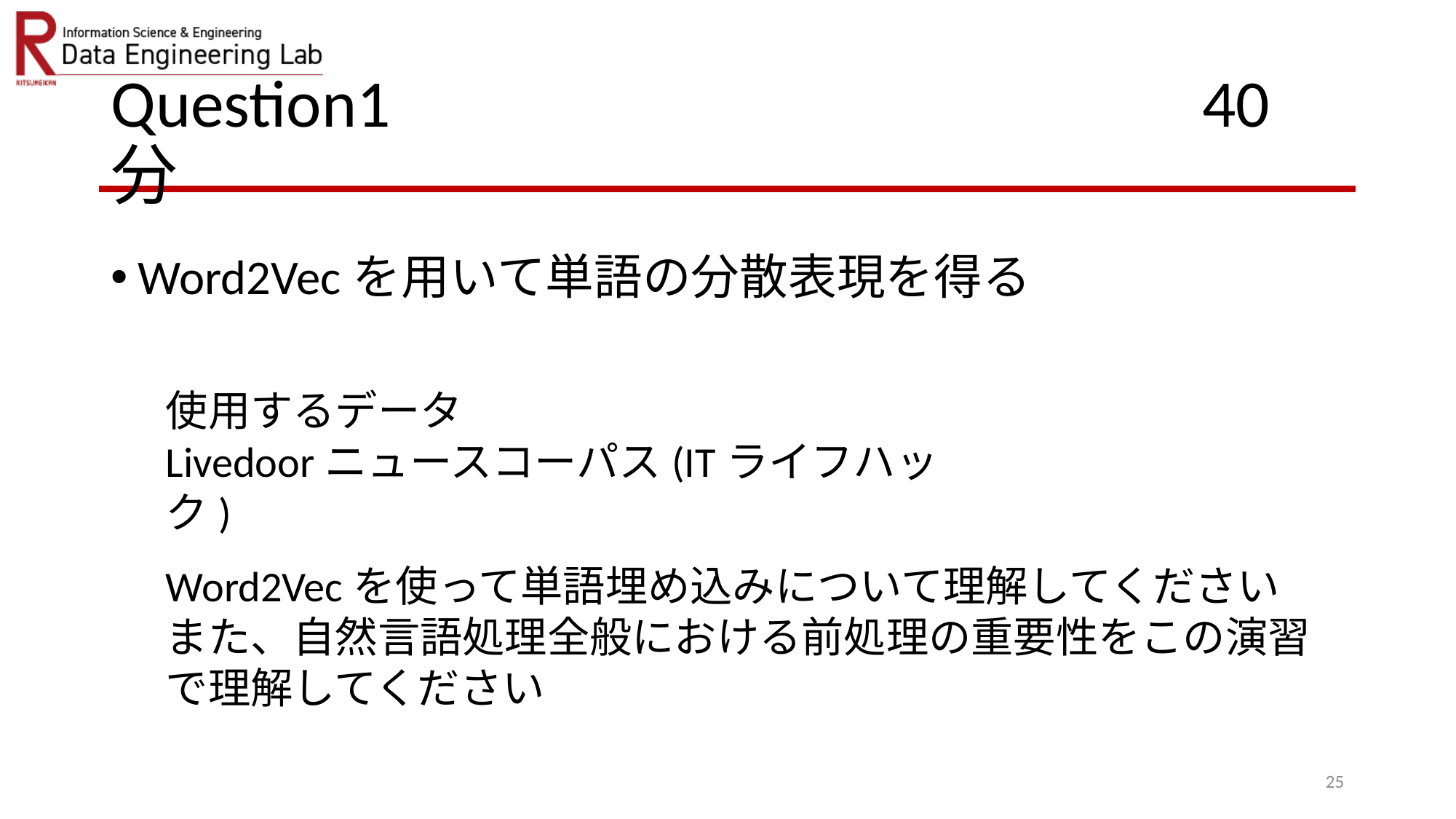

# Question1								40分
Word2Vecを用いて単語の分散表現を得る
使用するデータ
Livedoorニュースコーパス(ITライフハック)
Word2Vecを使って単語埋め込みについて理解してください
また、自然言語処理全般における前処理の重要性をこの演習で理解してください
25